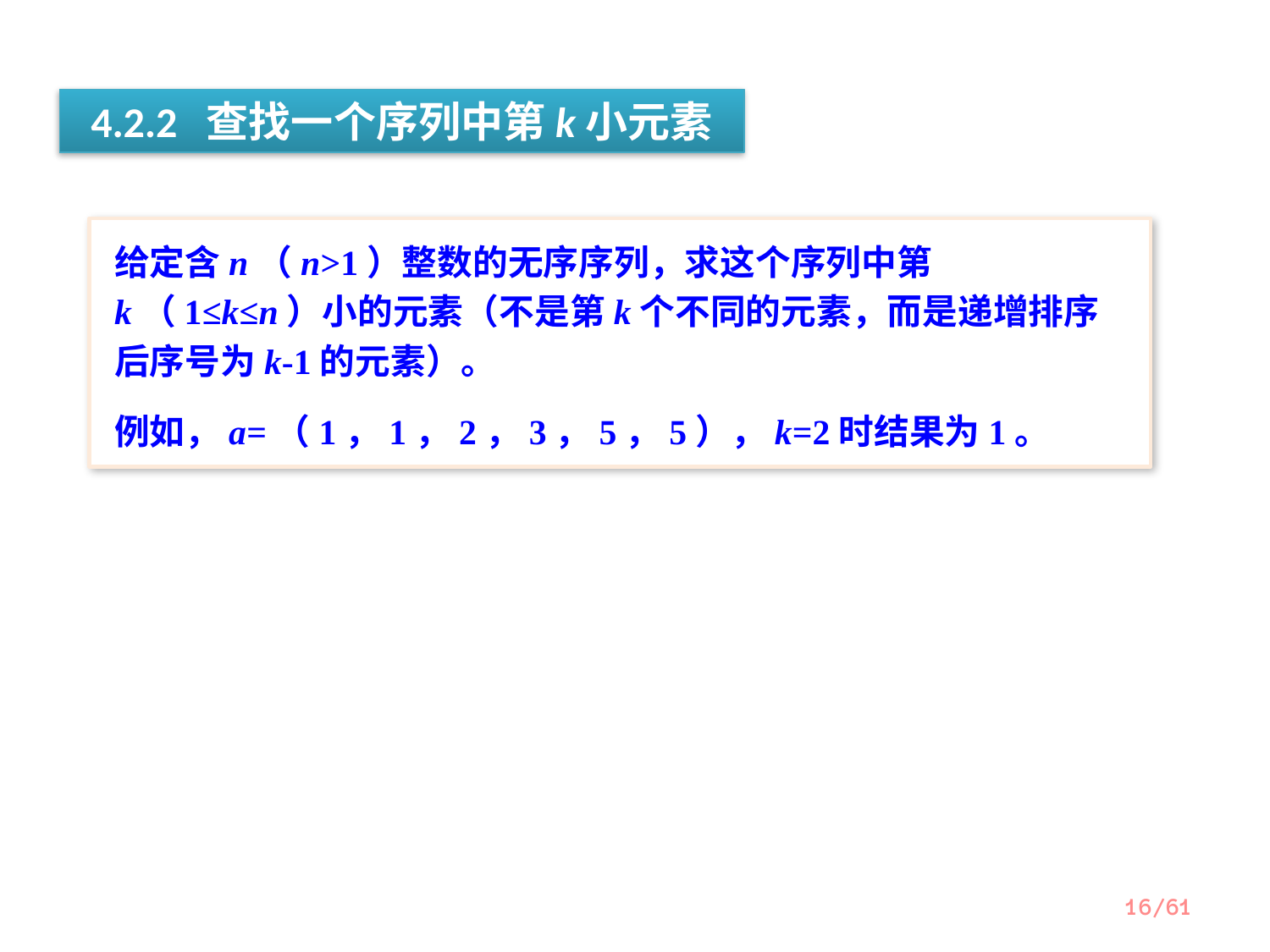

4.2.2  查找一个序列中第k小元素
给定含n（n>1）整数的无序序列，求这个序列中第k（1≤k≤n）小的元素（不是第k个不同的元素，而是递增排序后序号为k-1的元素）。
例如，a=（1，1，2，3，5，5），k=2时结果为1。
16/61